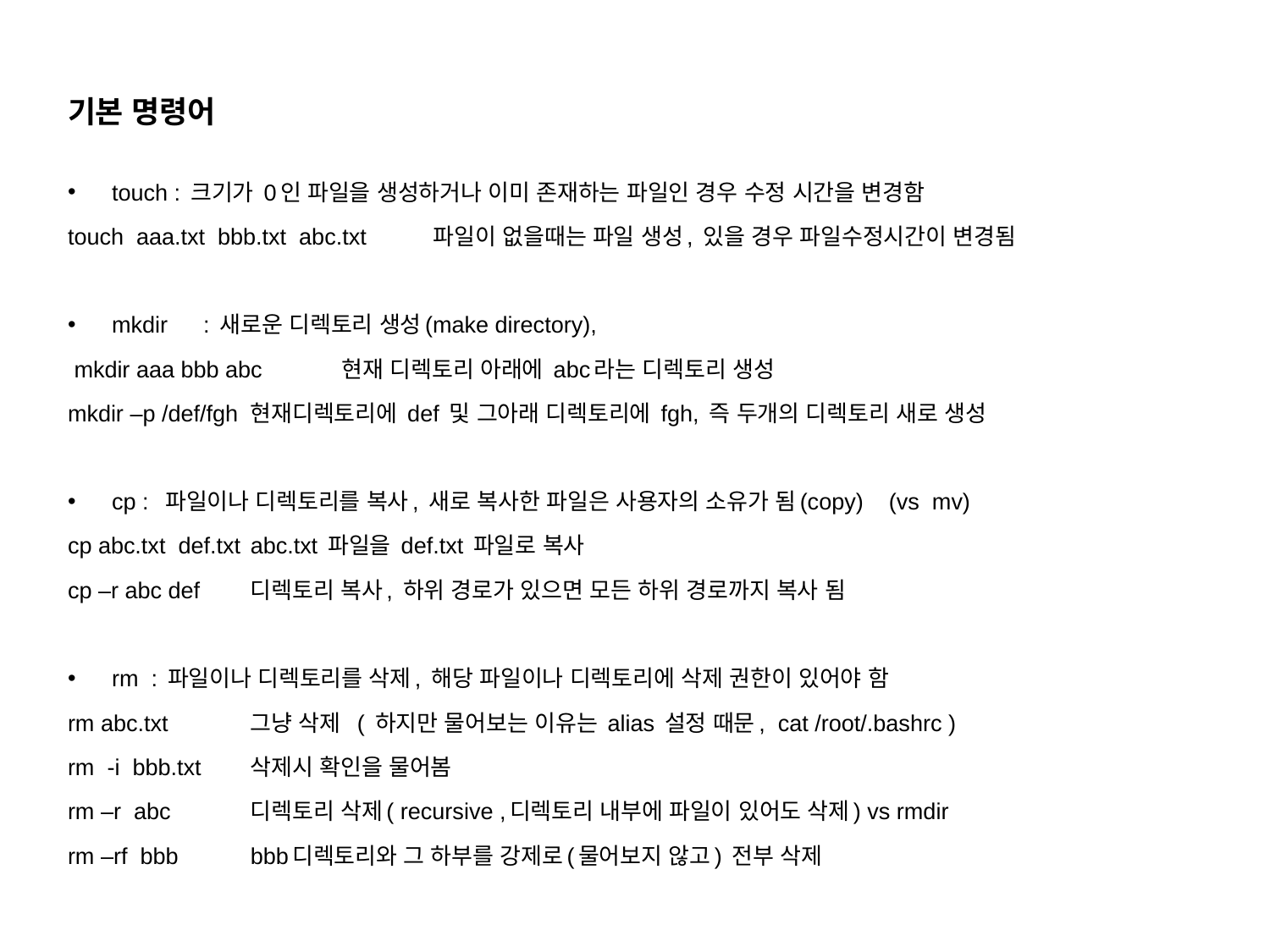

기본 명령어

touch : 크기가 0인 파일을 생성하거나 이미 존재하는 파일인 경우 수정 시간을 변경함
touch  aaa.txt  bbb.txt  abc.txt	파일이 없을때는 파일 생성, 있을 경우 파일수정시간이 변경됨

mkdir 	: 새로운 디렉토리 생성(make directory),
 mkdir aaa bbb abc	현재 디렉토리 아래에 abc라는 디렉토리 생성
mkdir –p /def/fgh	현재디렉토리에 def 및 그아래 디렉토리에 fgh, 즉 두개의 디렉토리 새로 생성

cp :  파일이나 디렉토리를 복사, 새로 복사한 파일은 사용자의 소유가 됨(copy)    (vs  mv)
cp abc.txt  def.txt	abc.txt 파일을 def.txt 파일로 복사
cp –r abc def	디렉토리 복사, 하위 경로가 있으면 모든 하위 경로까지 복사 됨

rm  : 파일이나 디렉토리를 삭제, 해당 파일이나 디렉토리에 삭제 권한이 있어야 함
rm abc.txt		그냥 삭제  ( 하지만 물어보는 이유는 alias 설정 때문,  cat /root/.bashrc )
rm  -i  bbb.txt	삭제시 확인을 물어봄
rm –r  abc		디렉토리 삭제( recursive ,디렉토리 내부에 파일이 있어도 삭제) vs rmdir
rm –rf  bbb	bbb디렉토리와 그 하부를 강제로(물어보지 않고) 전부 삭제